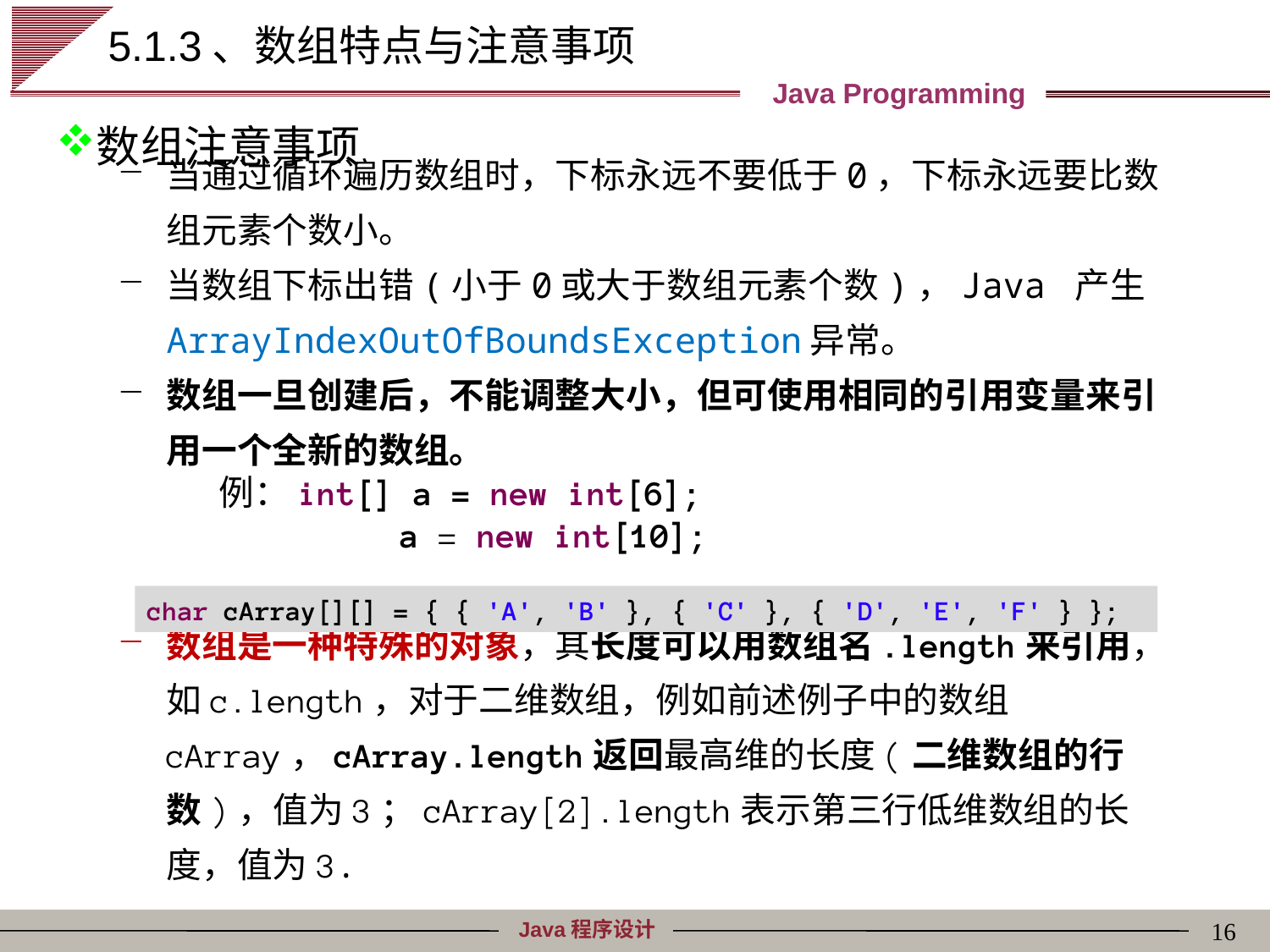

# 5.1.3、数组特点与注意事项
数组注意事项
当通过循环遍历数组时，下标永远不要低于0，下标永远要比数组元素个数小。
当数组下标出错(小于0或大于数组元素个数)，Java 产生 ArrayIndexOutOfBoundsException异常。
数组一旦创建后，不能调整大小，但可使用相同的引用变量来引用一个全新的数组。
	例：int[] a = new int[6];
                a = new int[10];

数组是一种特殊的对象，其长度可以用数组名.length来引用，如c.length，对于二维数组，例如前述例子中的数组cArray，cArray.length返回最高维的长度(二维数组的行数)，值为3；cArray[2].length表示第三行低维数组的长度，值为3.
char cArray[][] = { { 'A', 'B' }, { 'C' }, { 'D', 'E', 'F' } };